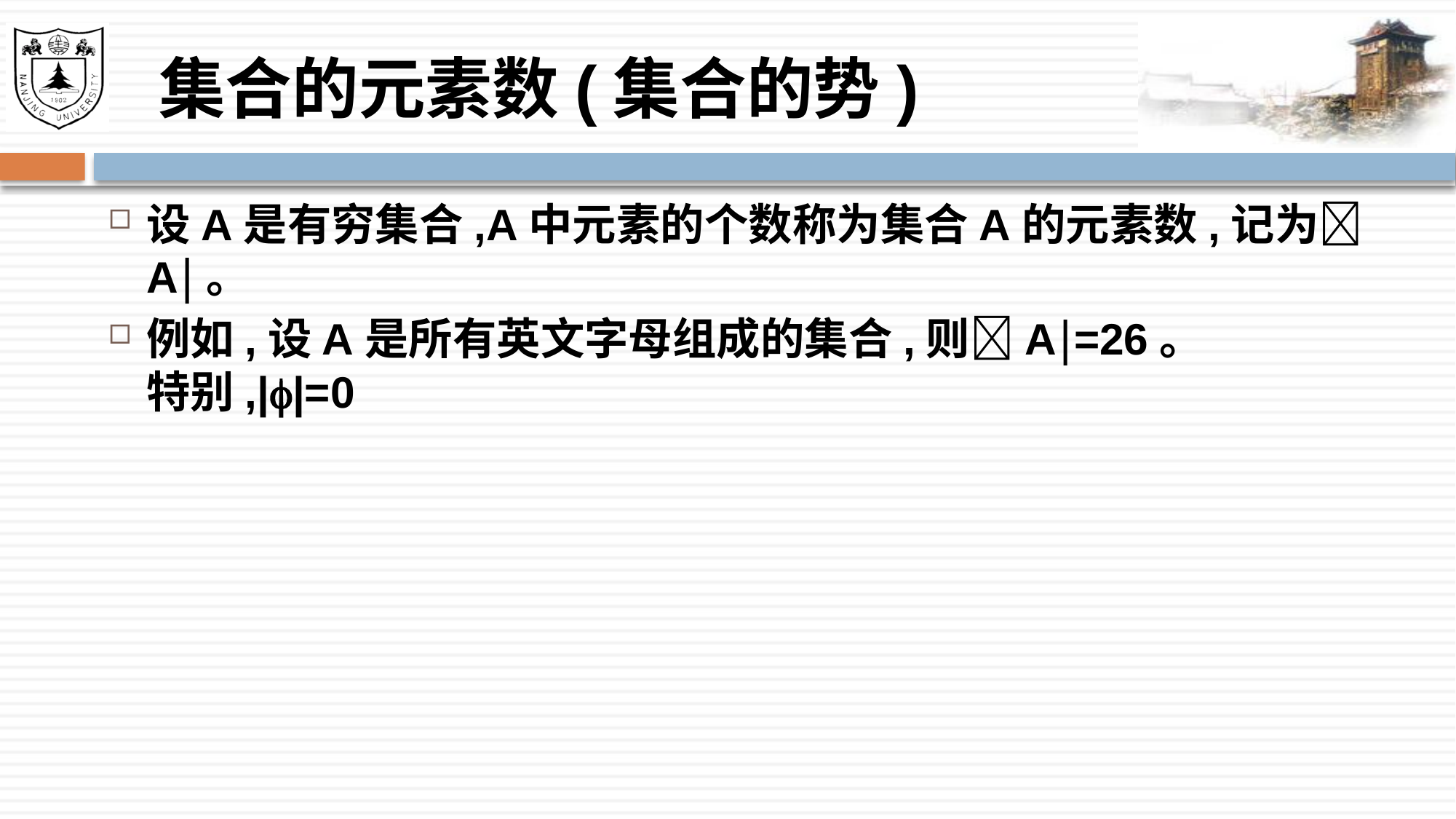

# 集合的元素数(集合的势)
设A是有穷集合,A中元素的个数称为集合A的元素数,记为|A|。
例如,设A是所有英文字母组成的集合,则|A|=26。
特别,|φ|=0